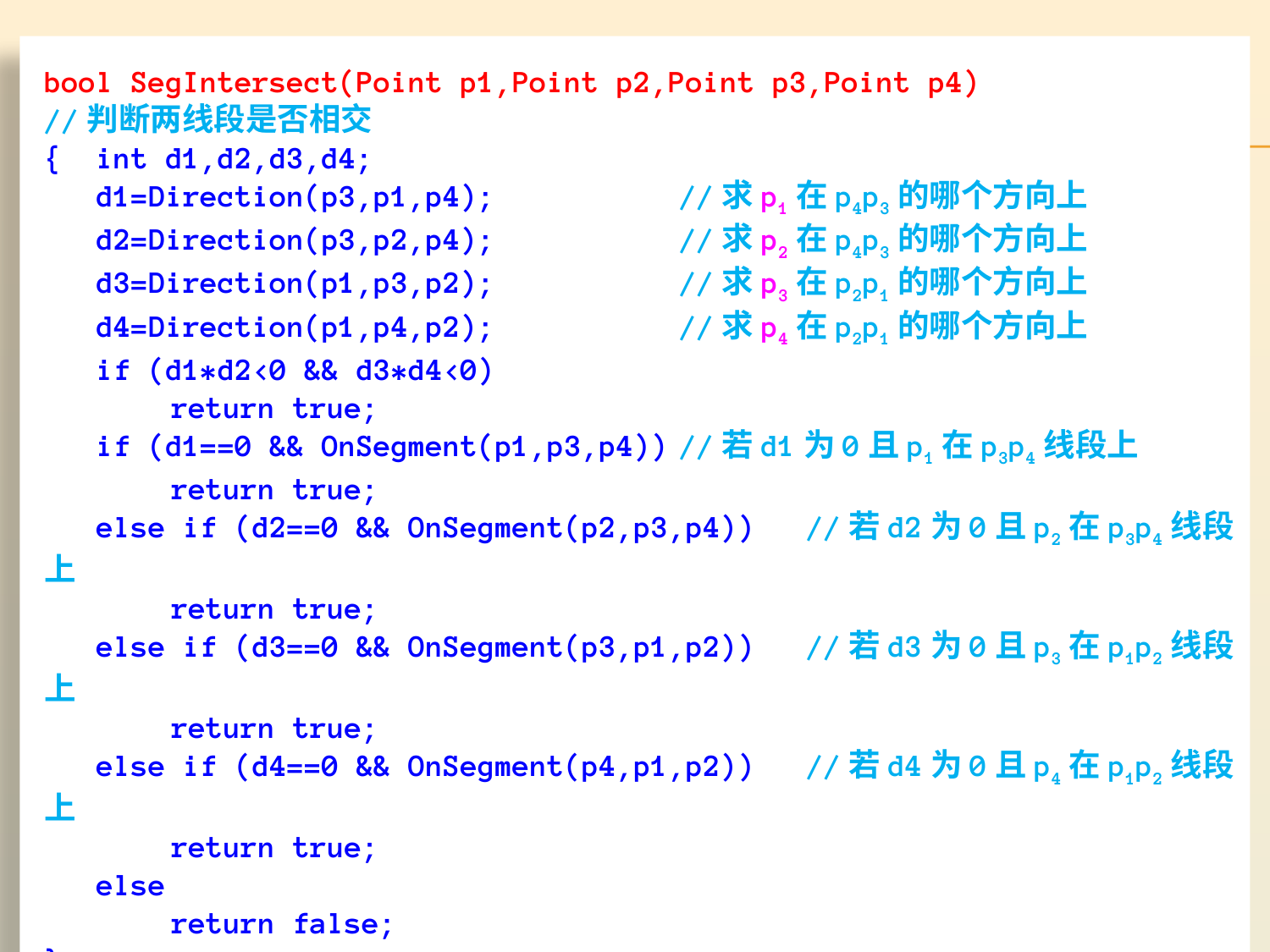

bool SegIntersect(Point p1,Point p2,Point p3,Point p4)
//判断两线段是否相交
{  int d1,d2,d3,d4;
   d1=Direction(p3,p1,p4);		//求p1在p4p3的哪个方向上
   d2=Direction(p3,p2,p4);		//求p2在p4p3的哪个方向上
   d3=Direction(p1,p3,p2);		//求p3在p2p1的哪个方向上
   d4=Direction(p1,p4,p2);		//求p4在p2p1的哪个方向上
   if (d1*d2<0 && d3*d4<0)
	return true;
   if (d1==0 && OnSegment(p1,p3,p4))	//若d1为0且p1在p3p4线段上
	return true;
   else if (d2==0 && OnSegment(p2,p3,p4))	//若d2为0且p2在p3p4线段上
	return true;
   else if (d3==0 && OnSegment(p3,p1,p2))	//若d3为0且p3在p1p2线段上
	return true;
   else if (d4==0 && OnSegment(p4,p1,p2))	//若d4为0且p4在p1p2线段上
	return true;
   else
	return false;
}